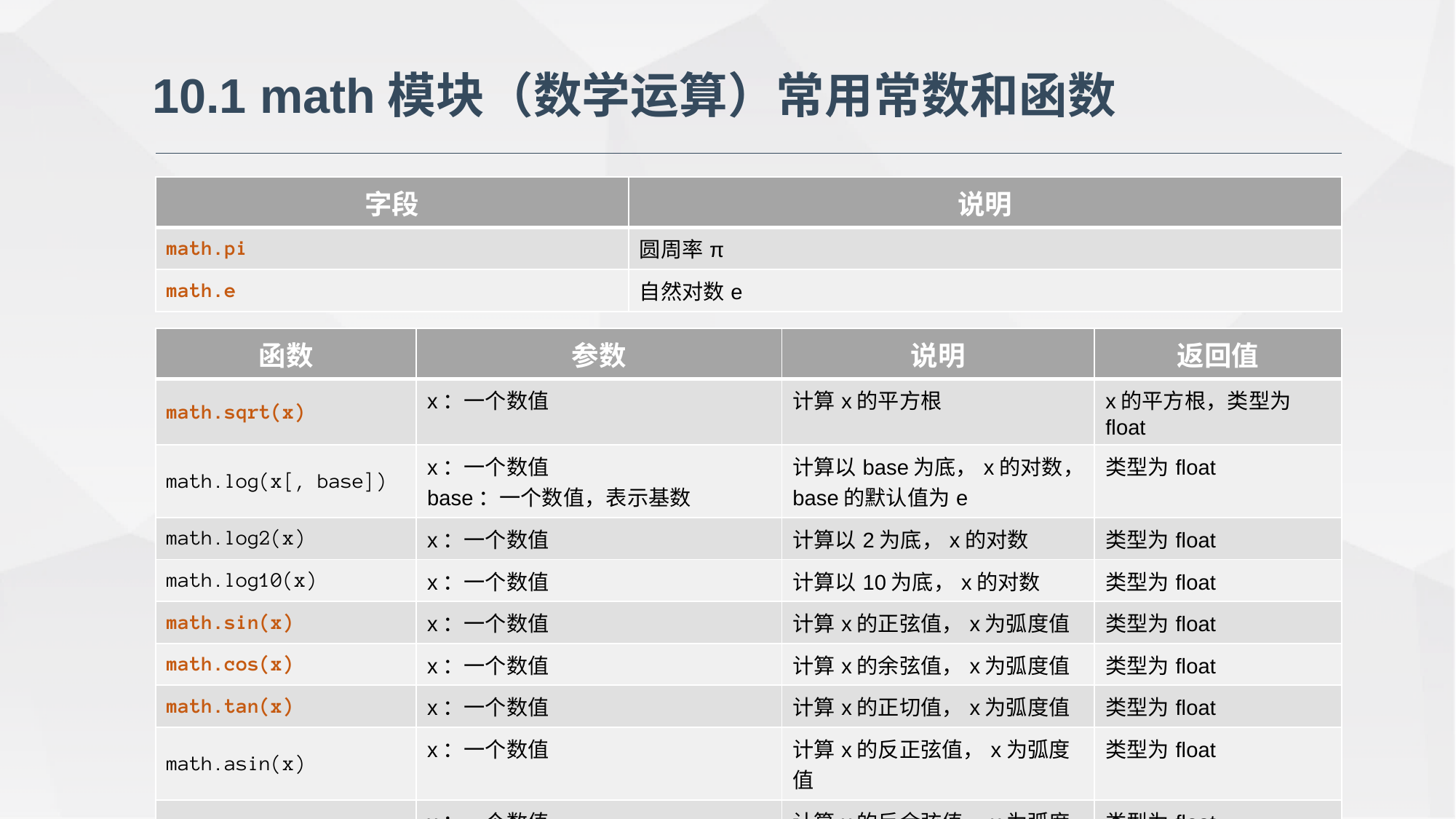

10.1 math模块（数学运算）常用常数和函数
| 字段 | 说明 |
| --- | --- |
| math.pi | 圆周率π |
| math.e | 自然对数e |
| 函数 | 参数 | 说明 | 返回值 |
| --- | --- | --- | --- |
| math.sqrt(x) | x：一个数值 | 计算x的平方根 | x的平方根，类型为float |
| math.log(x[, base]) | x：一个数值 base：一个数值，表示基数 | 计算以base为底，x的对数，base的默认值为e | 类型为float |
| math.log2(x) | x：一个数值 | 计算以2为底，x的对数 | 类型为float |
| math.log10(x) | x：一个数值 | 计算以10为底，x的对数 | 类型为float |
| math.sin(x) | x：一个数值 | 计算x的正弦值，x为弧度值 | 类型为float |
| math.cos(x) | x：一个数值 | 计算x的余弦值，x为弧度值 | 类型为float |
| math.tan(x) | x：一个数值 | 计算x的正切值，x为弧度值 | 类型为float |
| math.asin(x) | x：一个数值 | 计算x的反正弦值，x为弧度值 | 类型为float |
| math.acos(x) | x：一个数值 | 计算x的反余弦值，x为弧度值 | 类型为float |
| math.atan(x) | x：一个数值 | 计算x的反正切值，x为弧度值 | 类型为float |